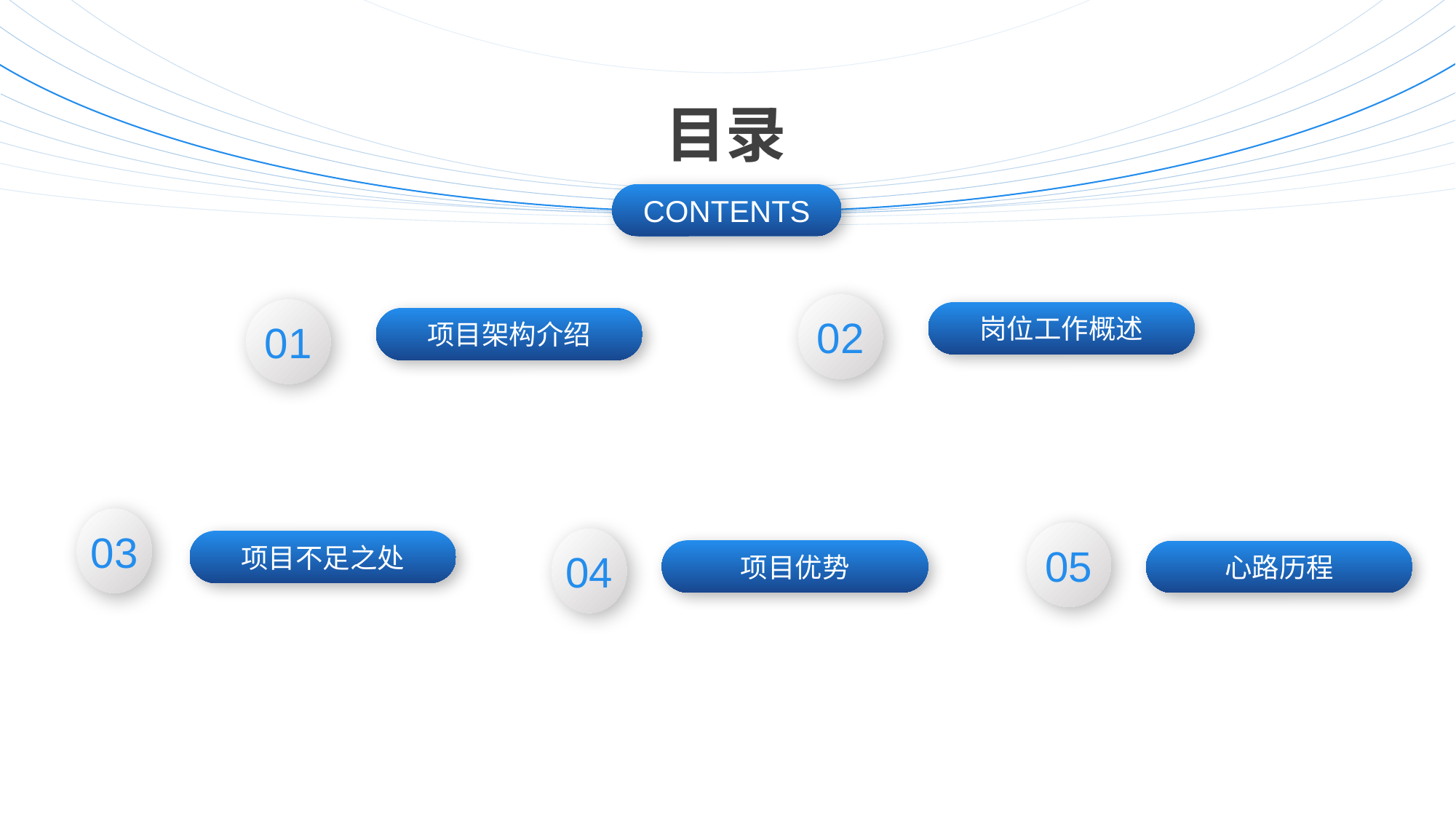

目录
CONTENTS
02
01
岗位工作概述
项目架构介绍
03
05
04
项目不足之处
项目优势
心路历程